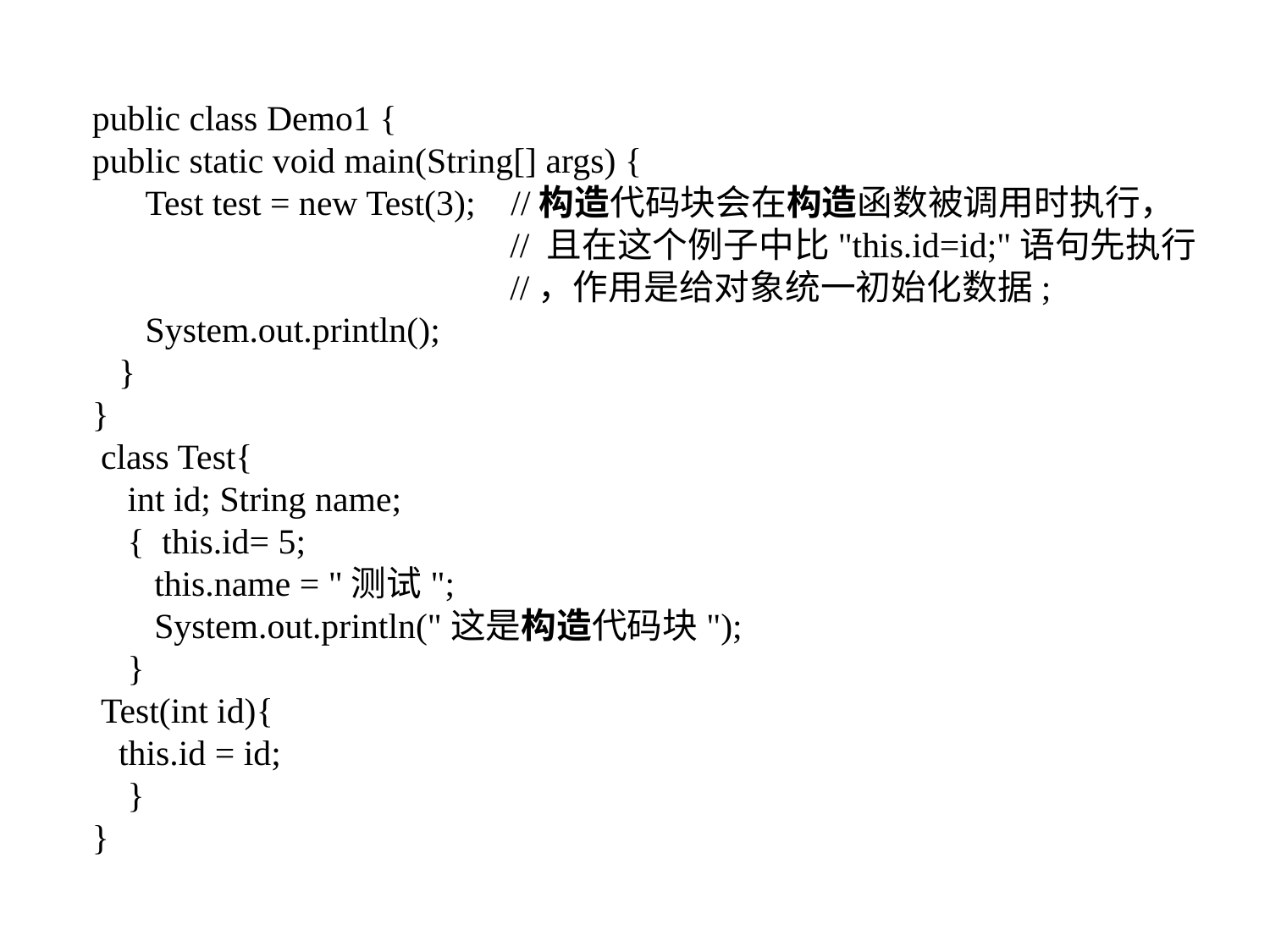

public class Demo1 {
public static void main(String[] args) {
      Test test = new Test(3);    //构造代码块会在构造函数被调用时执行，
                                               // 且在这个例子中比"this.id=id;"语句先执行
                                               //，作用是给对象统一初始化数据;
      System.out.println();
   }
}
 class Test{
    int id; String name;
    {  this.id= 5;
       this.name = "测试";
       System.out.println("这是构造代码块");
    }
 Test(int id){
   this.id = id;
    }
}